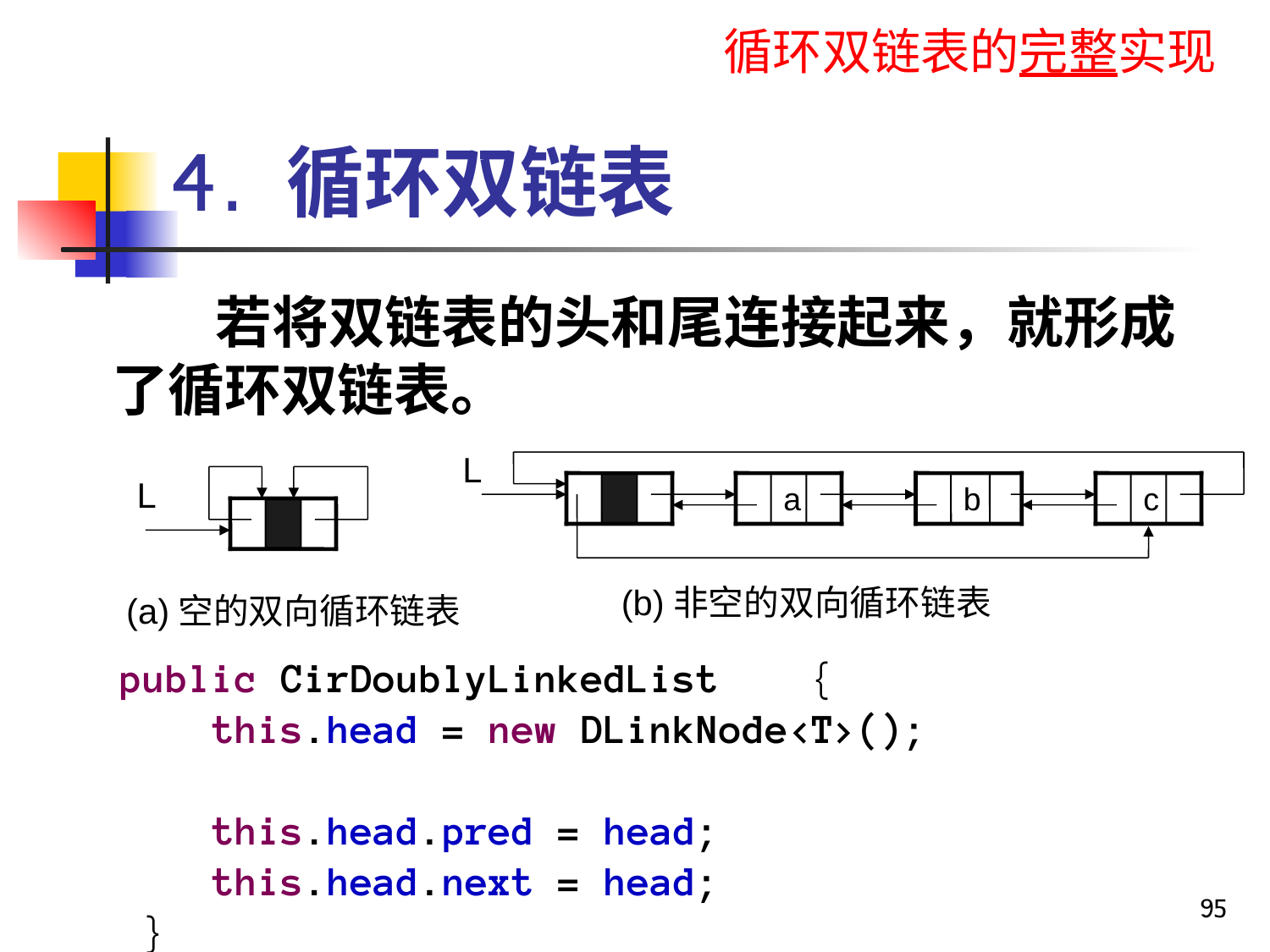

循环双链表的完整实现
# 4. 循环双链表
       若将双链表的头和尾连接起来，就形成了循环双链表。
L

a

b

c

(b)非空的双向循环链表
L

(a)空的双向循环链表

public CirDoublyLinkedList    {
    this.head = new DLinkNode<T>();
    this.head.pred = head;
    this.head.next = head;
 }
95